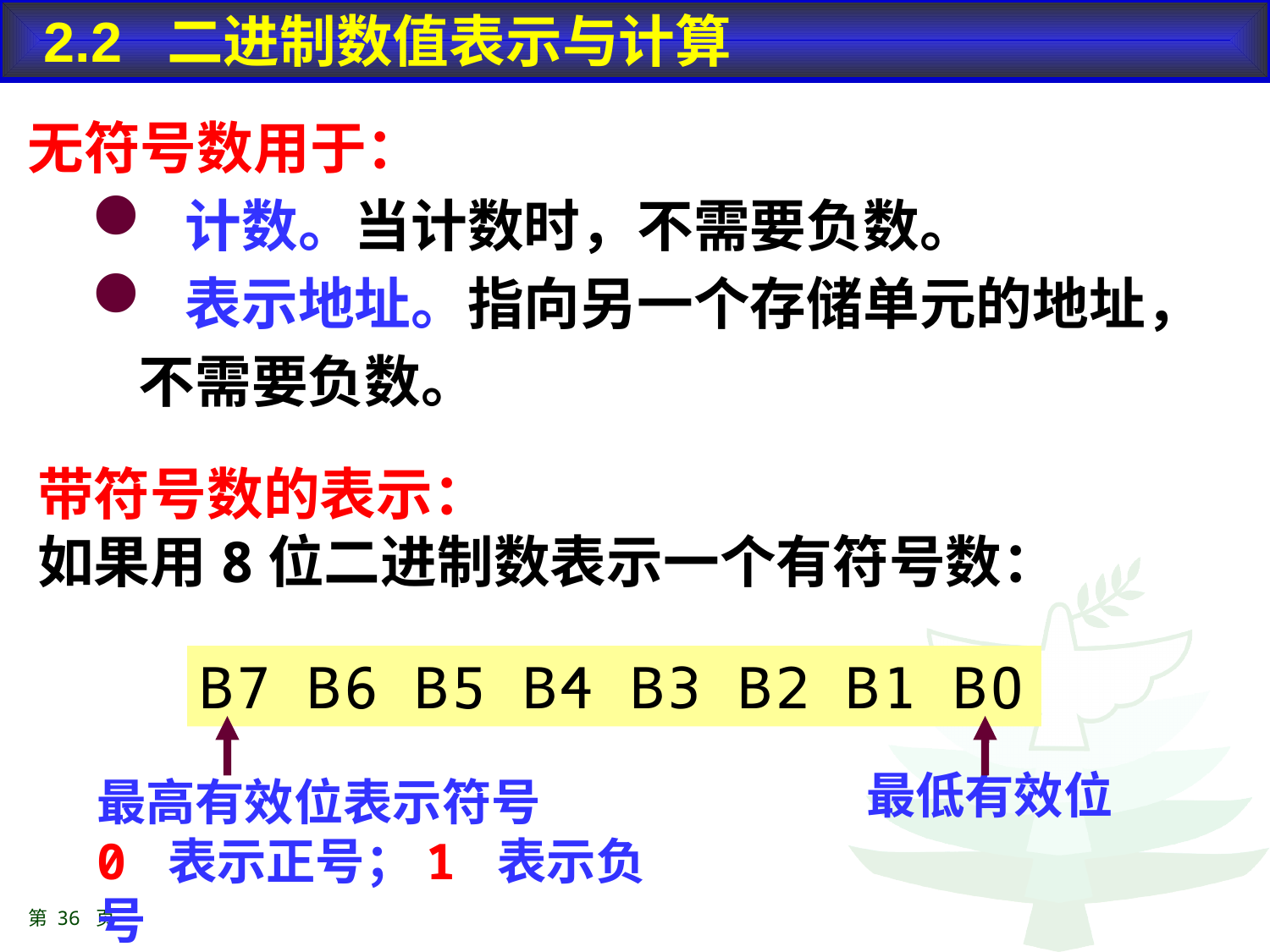

2.2  二进制数值表示与计算
无符号数用于：
 计数。当计数时，不需要负数。
 表示地址。指向另一个存储单元的地址， 不需要负数。

带符号数的表示：
如果用8位二进制数表示一个有符号数：
B7  B6  B5  B4  B3  B2  B1  B0

最低有效位
最高有效位表示符号
0 表示正号；1 表示负号